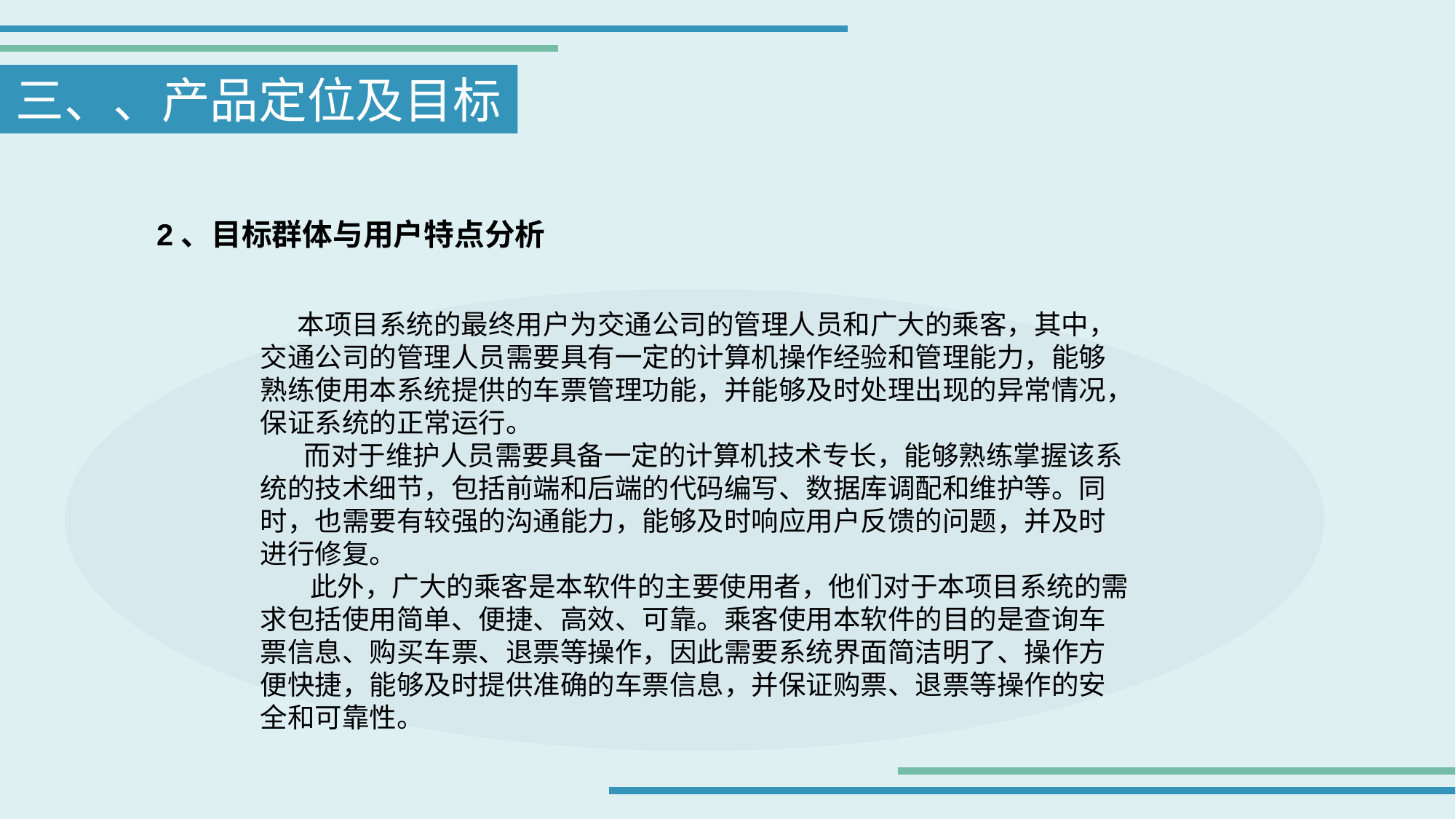

三、、产品定位及目标
2、目标群体与用户特点分析
     本项目系统的最终用户为交通公司的管理人员和广大的乘客，其中，交通公司的管理人员需要具有一定的计算机操作经验和管理能力，能够熟练使用本系统提供的车票管理功能，并能够及时处理出现的异常情况，保证系统的正常运行。
      而对于维护人员需要具备一定的计算机技术专长，能够熟练掌握该系统的技术细节，包括前端和后端的代码编写、数据库调配和维护等。同时，也需要有较强的沟通能力，能够及时响应用户反馈的问题，并及时进行修复。
       此外，广大的乘客是本软件的主要使用者，他们对于本项目系统的需求包括使用简单、便捷、高效、可靠。乘客使用本软件的目的是查询车票信息、购买车票、退票等操作，因此需要系统界面简洁明了、操作方便快捷，能够及时提供准确的车票信息，并保证购票、退票等操作的安全和可靠性。